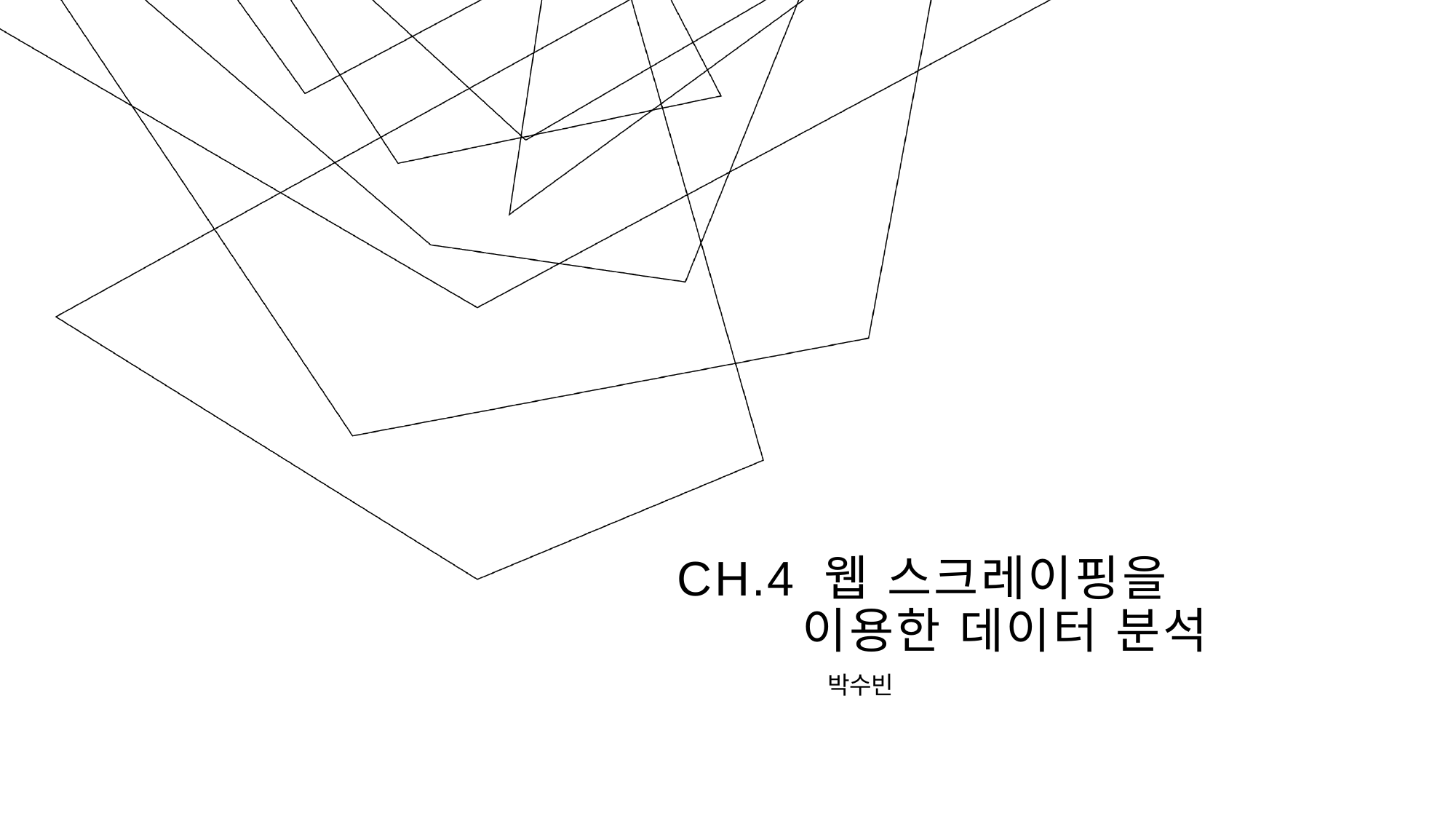

# ch.4 웹 스크레이핑을 이용한 데이터 분석
박수빈